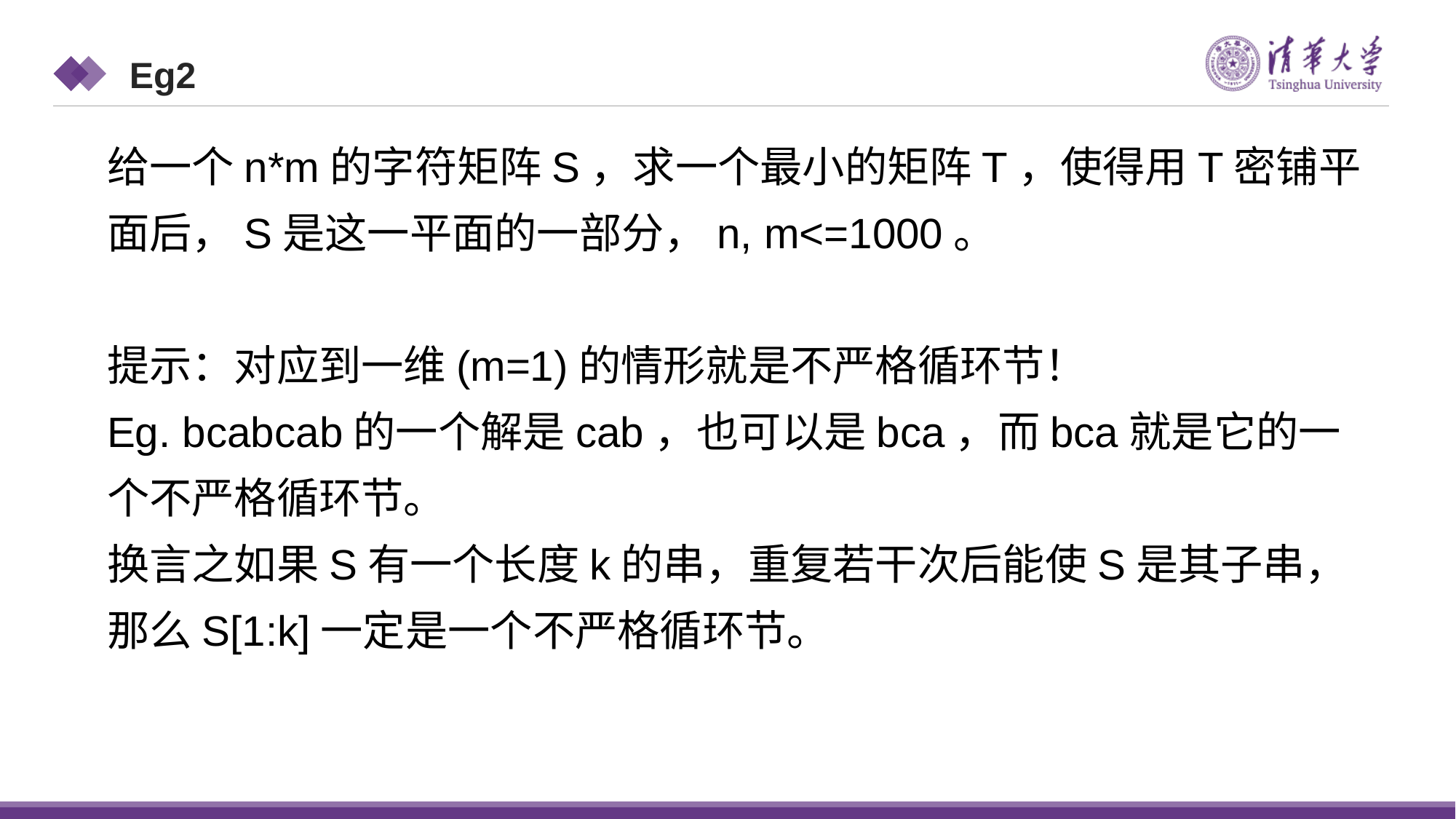

Eg2
给一个n*m的字符矩阵S，求一个最小的矩阵T，使得用T密铺平面后，S是这一平面的一部分，n, m<=1000。

提示：对应到一维(m=1)的情形就是不严格循环节！
Eg. bcabcab的一个解是cab，也可以是bca，而bca就是它的一个不严格循环节。
换言之如果S有一个长度k的串，重复若干次后能使S是其子串，那么S[1:k]一定是一个不严格循环节。